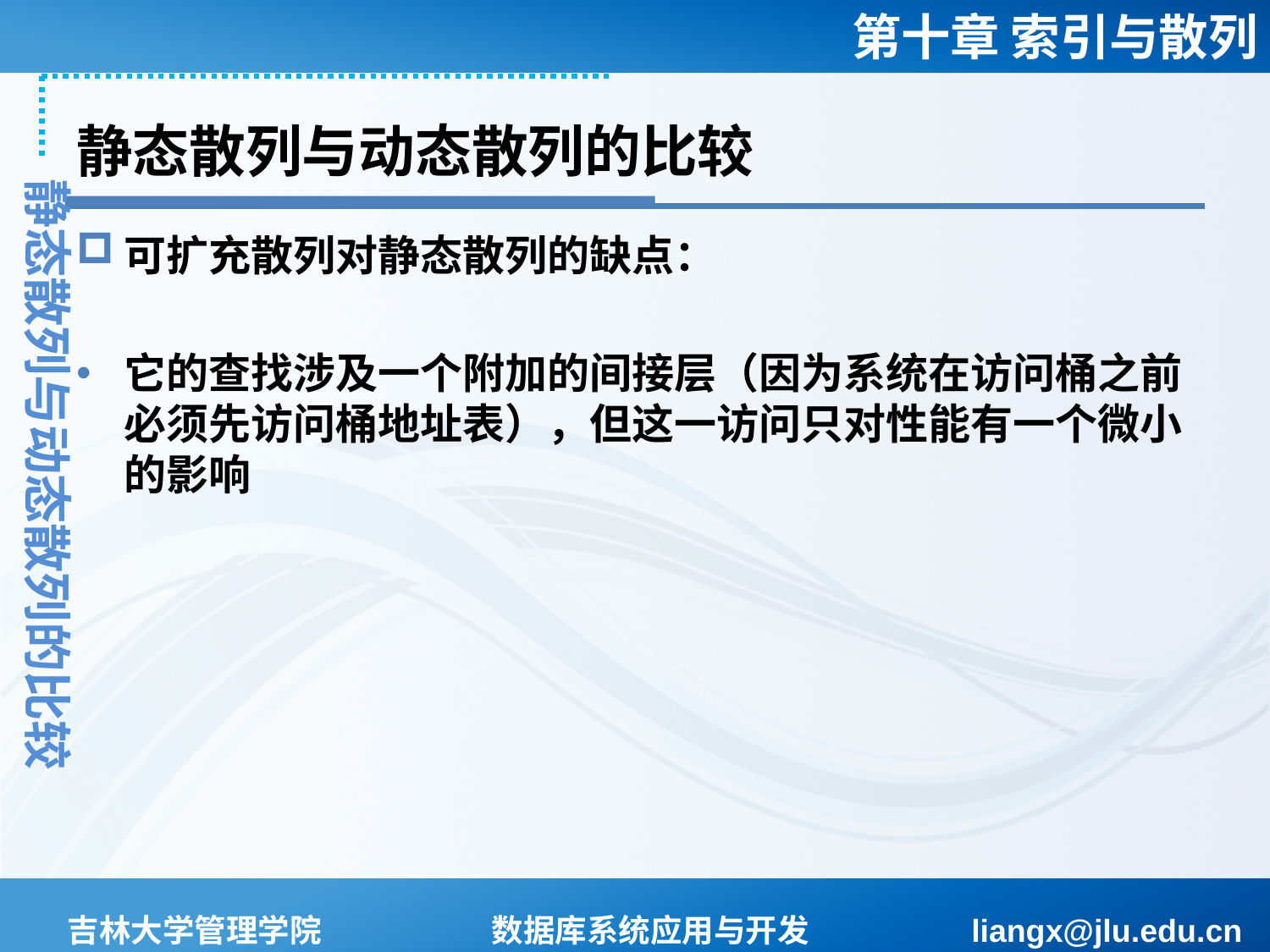

# 静态散列与动态散列的比较
静态散列与动态散列的比较

可扩充散列对静态散列的缺点：

它的查找涉及一个附加的间接层（因为系统在访问桶之前必须先访问桶地址表），但这一访问只对性能有一个微小的影响